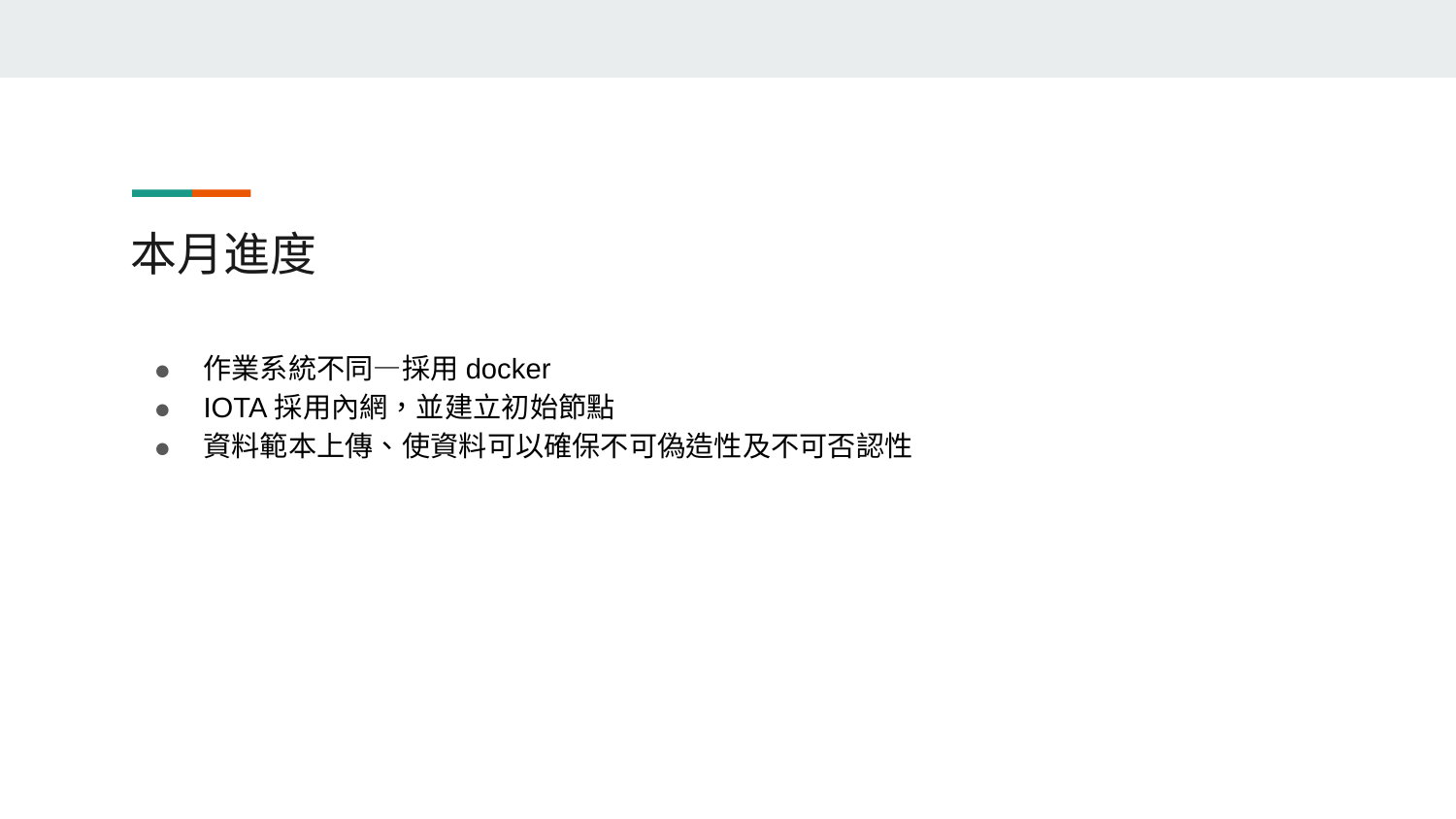

# 本月進度
作業系統不同—採用docker
IOTA採用內網，並建立初始節點
資料範本上傳、使資料可以確保不可偽造性及不可否認性